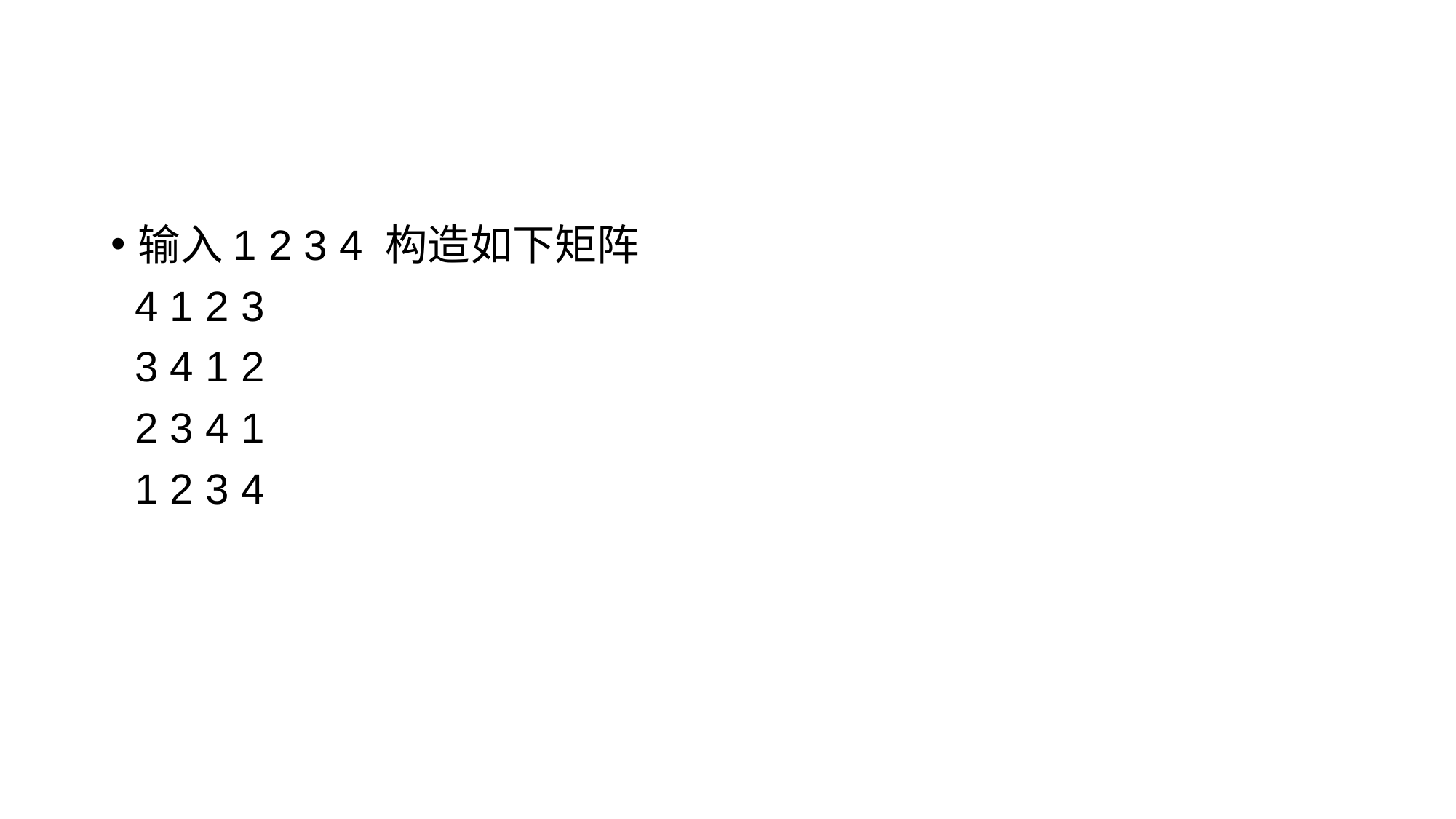

#
输入1 2 3 4 构造如下矩阵
  4 1 2 3
  3 4 1 2
  2 3 4 1
  1 2 3 4